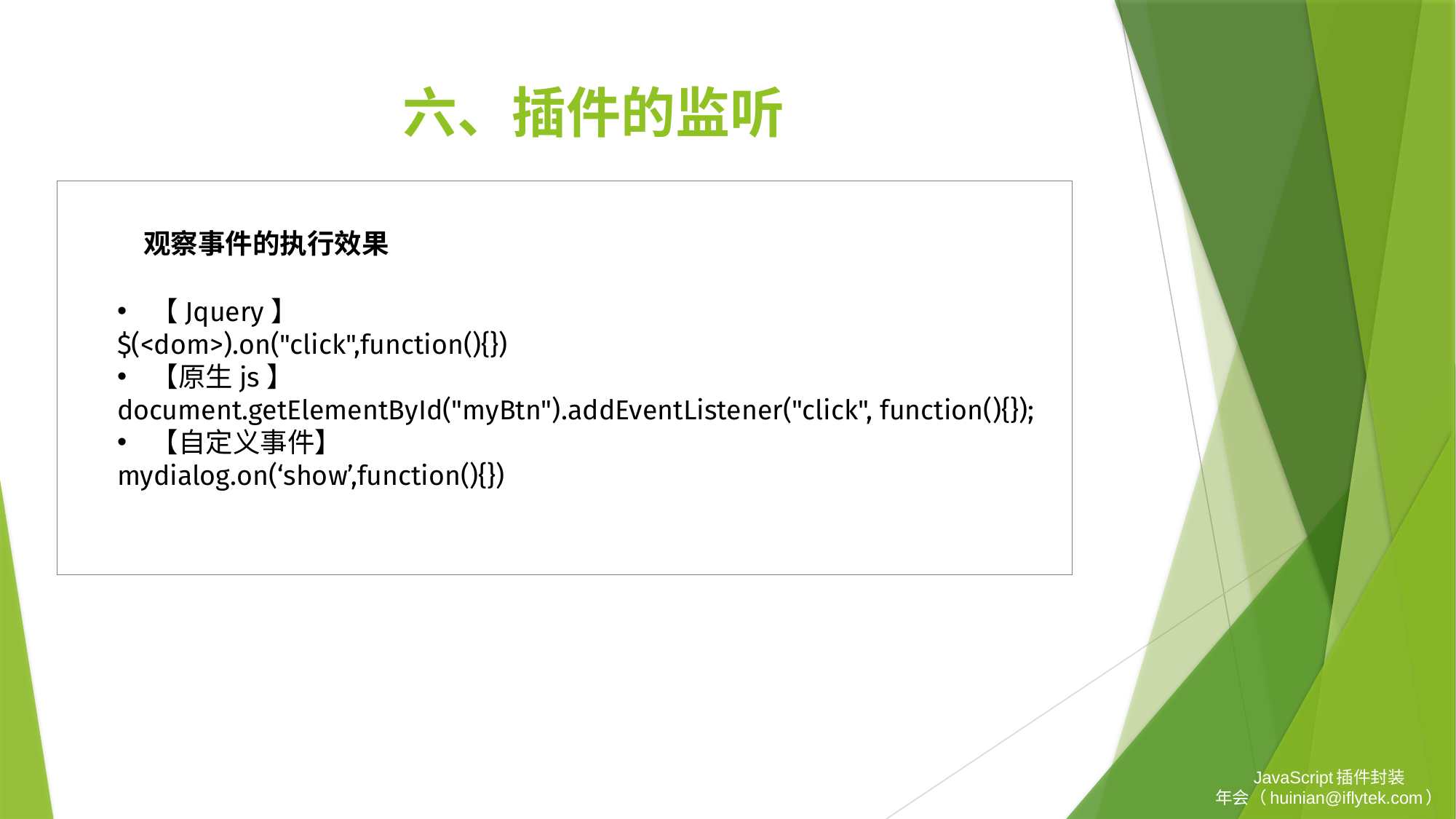

# 六、插件的监听

观察事件的执行效果
【Jquery】
$(<dom>).on("click",function(){})
【原生js】
document.getElementById("myBtn").addEventListener("click", function(){});
【自定义事件】
mydialog.on(‘show’,function(){})
JavaScript插件封装
年会（huinian@iflytek.com）